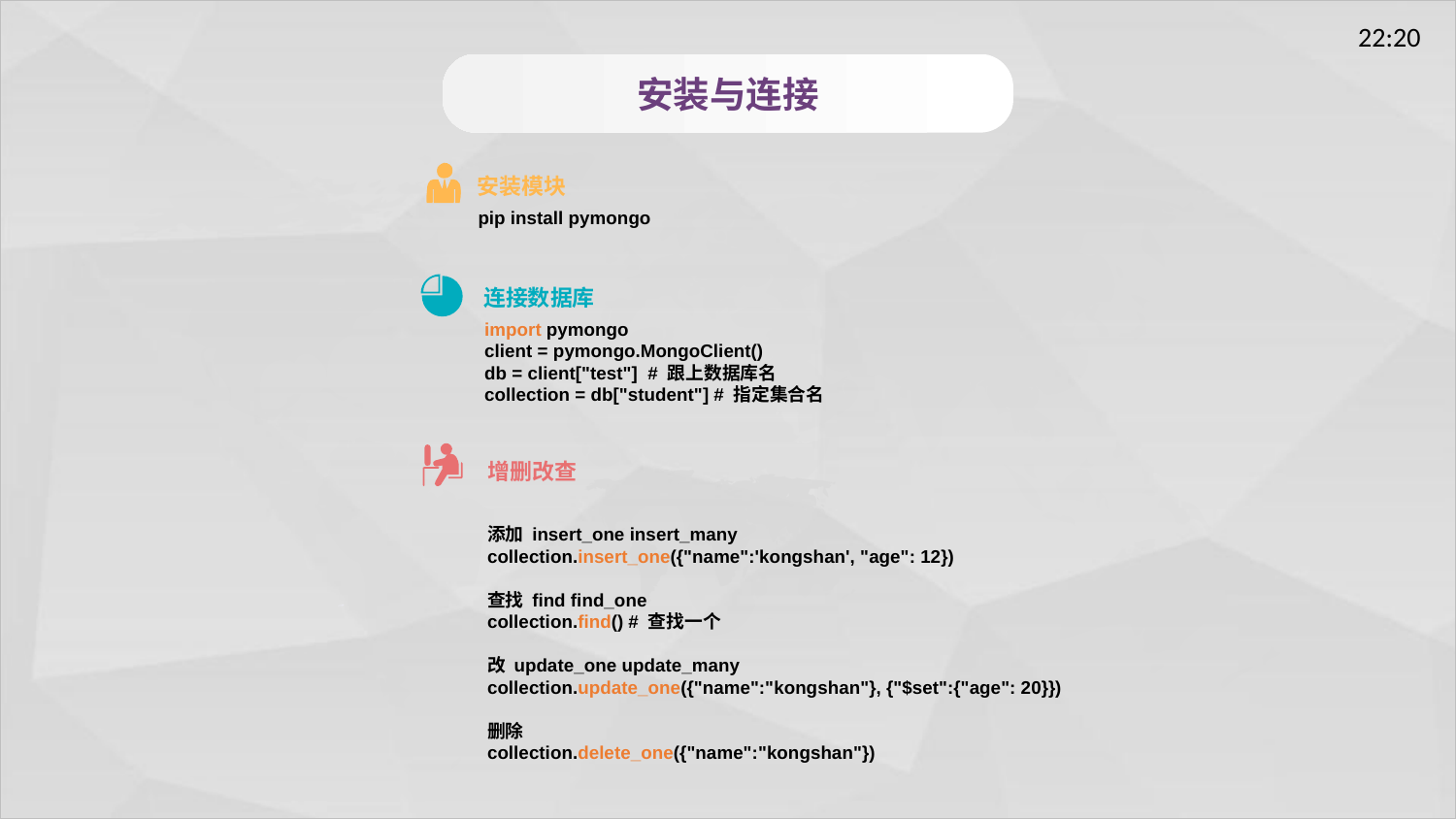

安装与连接

安装模块
pip install pymongo

连接数据库
import pymongo
client = pymongo.MongoClient()
db = client["test"]  # 跟上数据库名
collection = db["student"] # 指定集合名

增删改查
添加 insert_one insert_many
collection.insert_one({"name":'kongshan', "age": 12})

查找 find find_one
collection.find() # 查找一个

改 update_one update_many
collection.update_one({"name":"kongshan"}, {"$set":{"age": 20}})

删除
collection.delete_one({"name":"kongshan"})